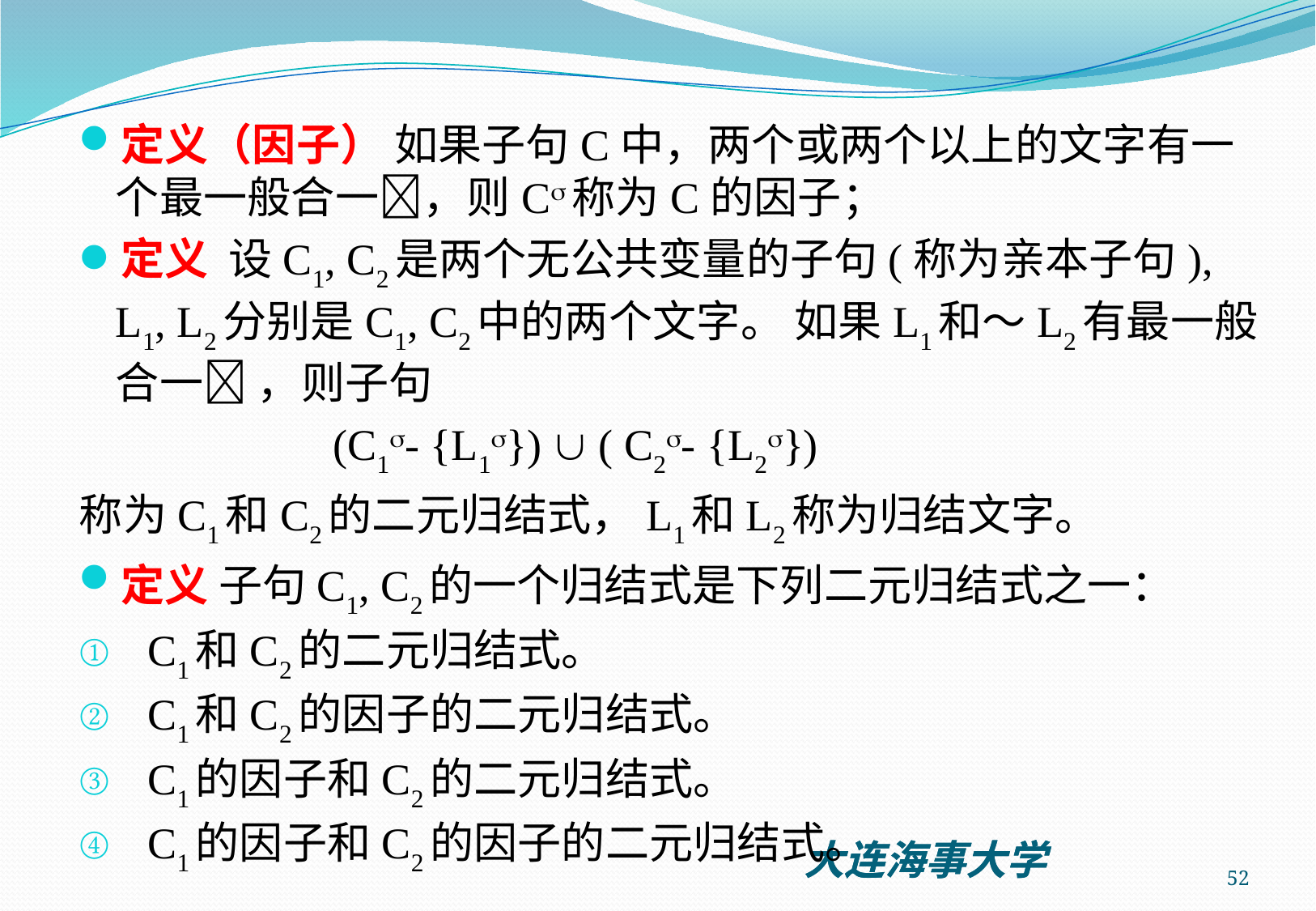

定义（因子） 如果子句C中，两个或两个以上的文字有一个最一般合一σ，则Cσ称为C的因子；
定义  设C1, C2是两个无公共变量的子句(称为亲本子句), L1, L2分别是C1, C2中的两个文字。 如果L1和～L2有最一般合一σ ，则子句
		 (C1σ- {L1σ}) ∪ ( C2σ- {L2σ})
称为C1和C2的二元归结式，L1和L2称为归结文字。
定义 子句C1, C2的一个归结式是下列二元归结式之一：
C1和C2的二元归结式。
C1和C2的因子的二元归结式。
C1的因子和C2的二元归结式。
C1的因子和C2的因子的二元归结式。

52